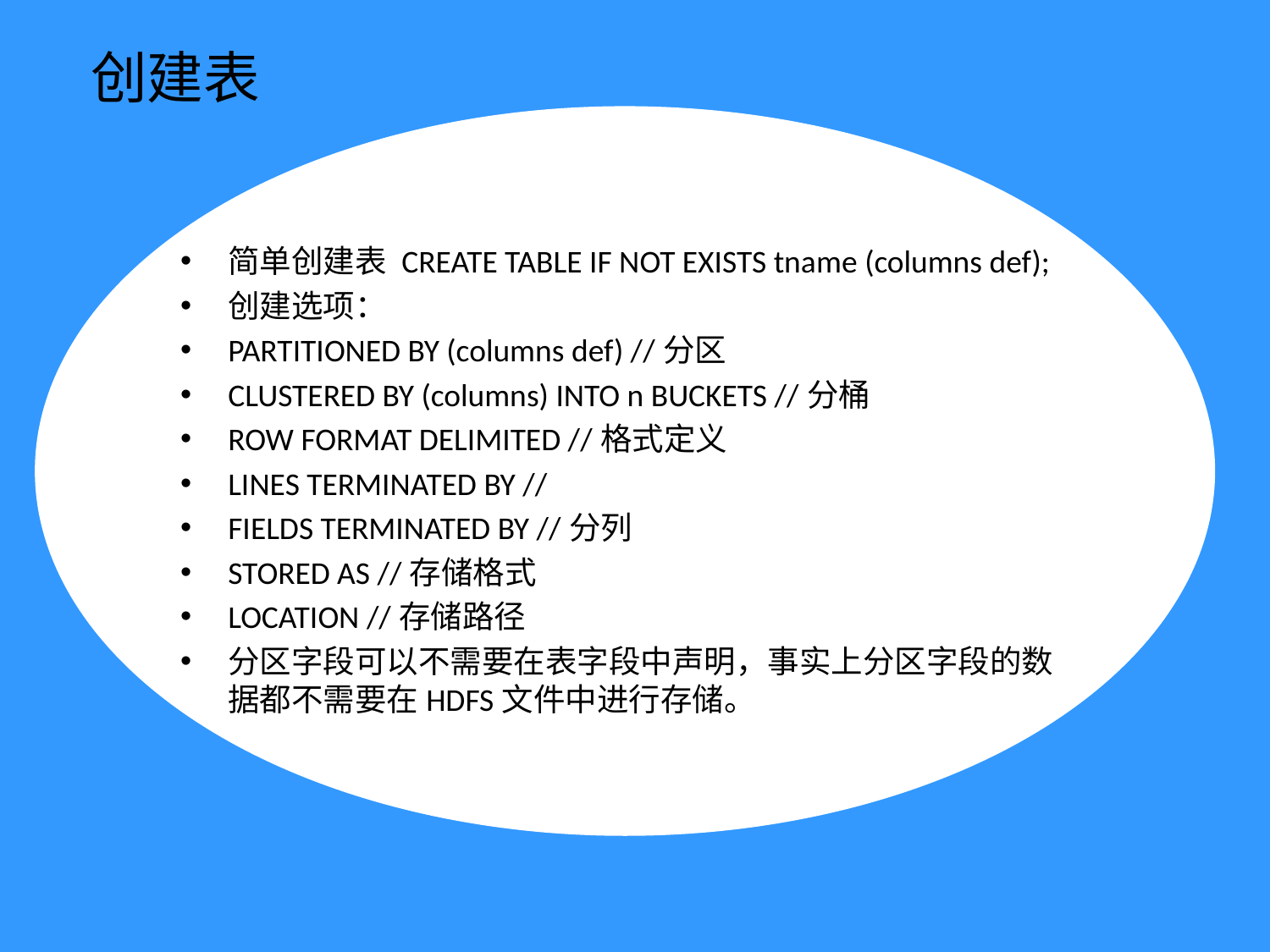

# 创建表
简单创建表 CREATE TABLE IF NOT EXISTS tname (columns def);
创建选项：
PARTITIONED BY (columns def) //分区
CLUSTERED BY (columns) INTO n BUCKETS //分桶
ROW FORMAT DELIMITED //格式定义
LINES TERMINATED BY //
FIELDS TERMINATED BY //分列
STORED AS //存储格式
LOCATION //存储路径
分区字段可以不需要在表字段中声明，事实上分区字段的数据都不需要在HDFS文件中进行存储。